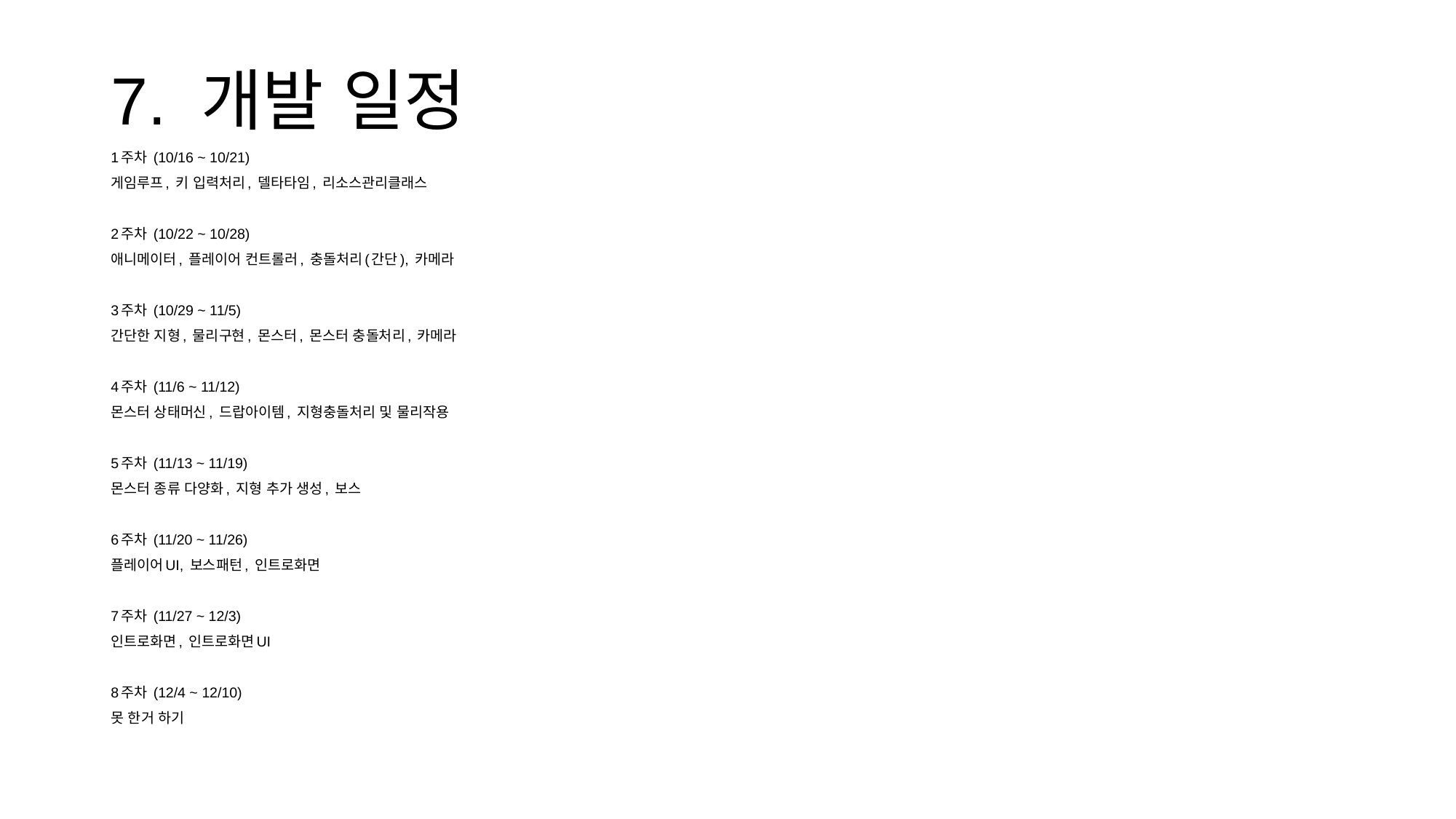

# 7. 개발 일정
1주차 (10/16 ~ 10/21)
게임루프, 키 입력처리, 델타타임, 리소스관리클래스

2주차 (10/22 ~ 10/28)
애니메이터, 플레이어 컨트롤러, 충돌처리(간단), 카메라

3주차 (10/29 ~ 11/5)
간단한 지형, 물리구현, 몬스터, 몬스터 충돌처리, 카메라

4주차 (11/6 ~ 11/12)
몬스터 상태머신, 드랍아이템, 지형충돌처리 및 물리작용

5주차 (11/13 ~ 11/19)
몬스터 종류 다양화, 지형 추가 생성, 보스

6주차 (11/20 ~ 11/26)
플레이어UI, 보스패턴, 인트로화면

7주차 (11/27 ~ 12/3)
인트로화면, 인트로화면UI

8주차 (12/4 ~ 12/10)
못 한거 하기